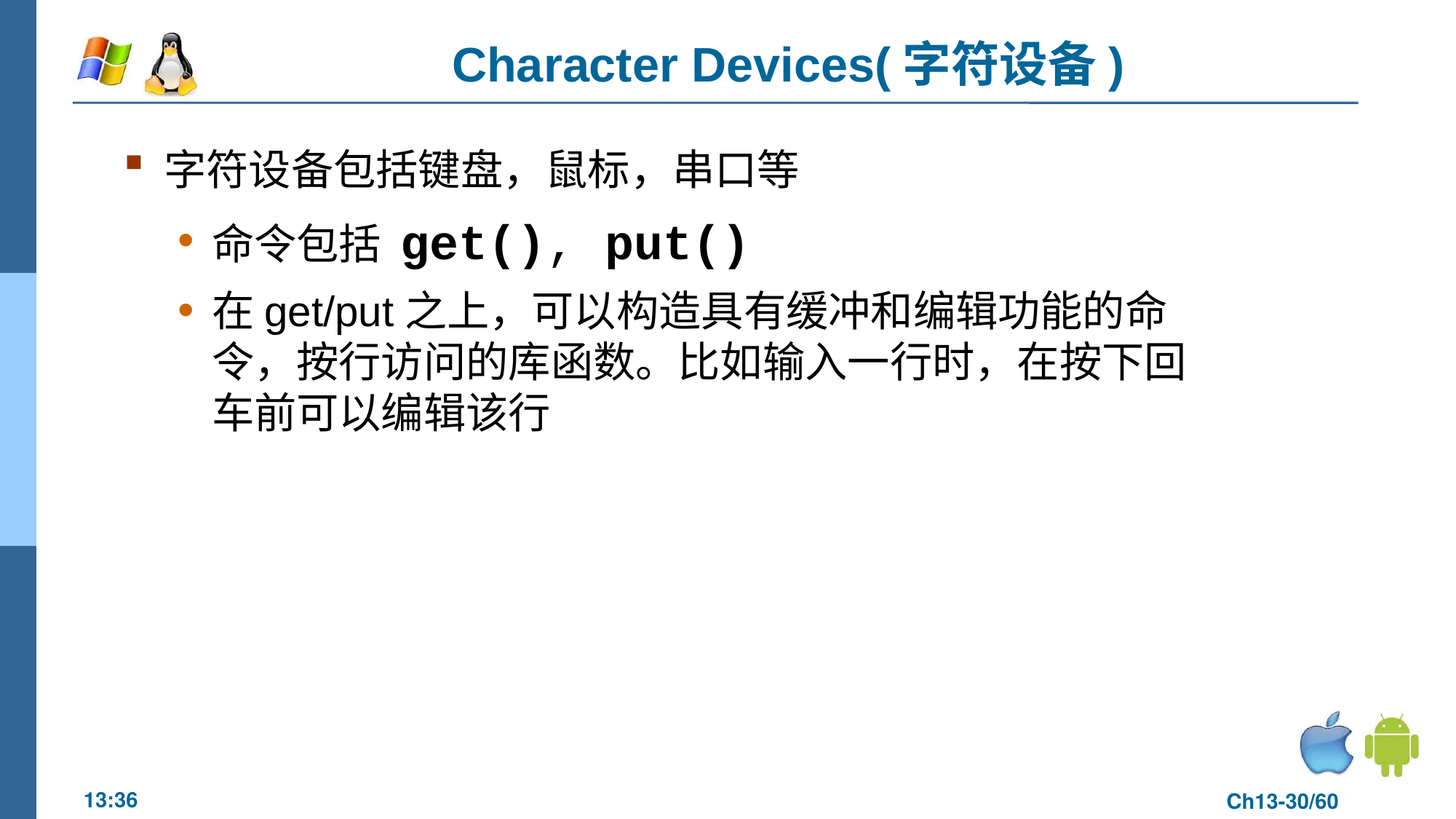

# Character Devices(字符设备)
字符设备包括键盘，鼠标，串口等
命令包括 get(), put()
在get/put之上，可以构造具有缓冲和编辑功能的命令，按行访问的库函数。比如输入一行时，在按下回车前可以编辑该行